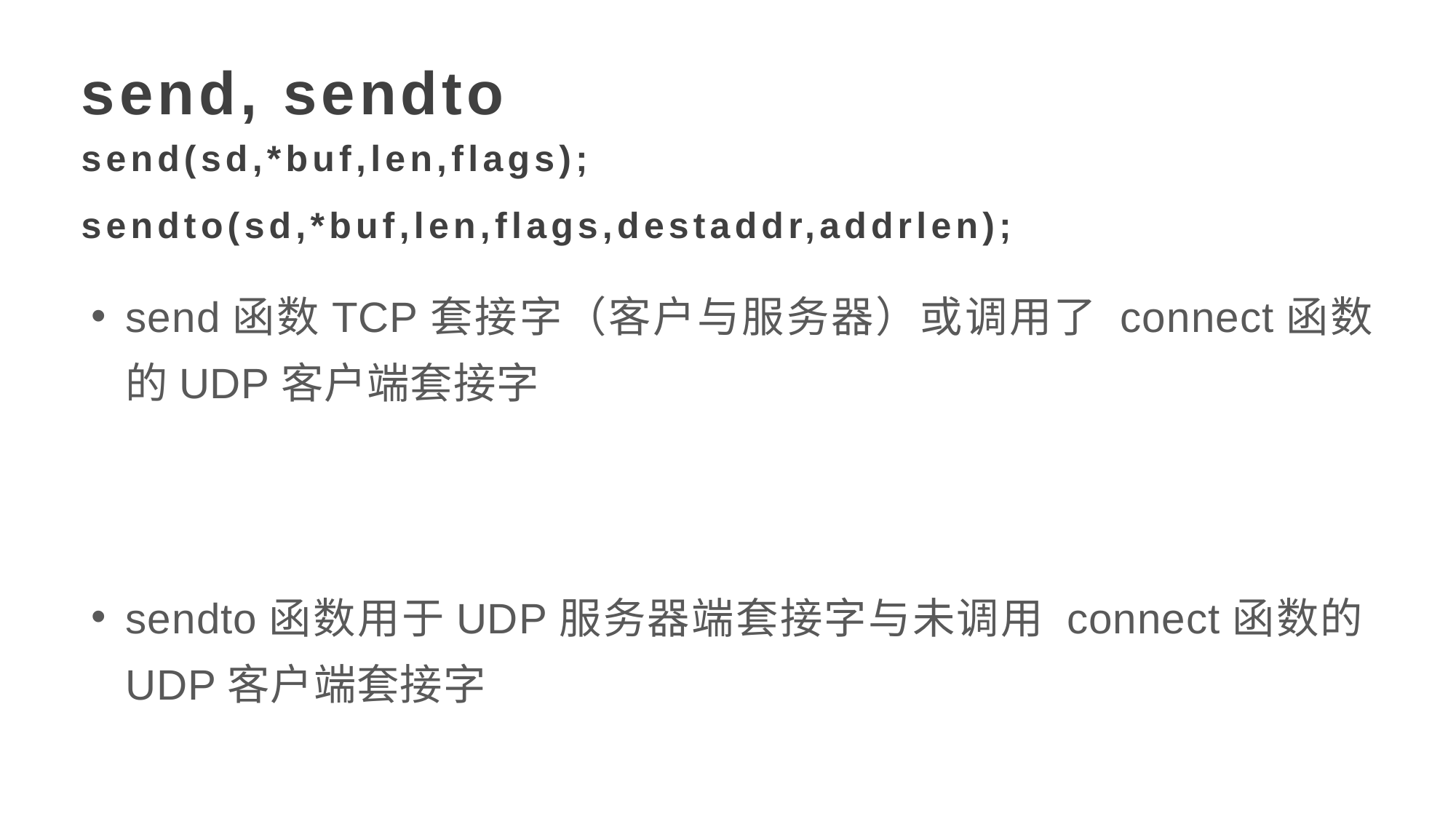

send, sendto
send(sd,*buf,len,flags);
sendto(sd,*buf,len,flags,destaddr,addrlen);
send函数TCP套接字（客户与服务器）或调用了 connect函数的UDP客户端套接字

sendto函数用于UDP服务器端套接字与未调用 connect函数的UDP客户端套接字